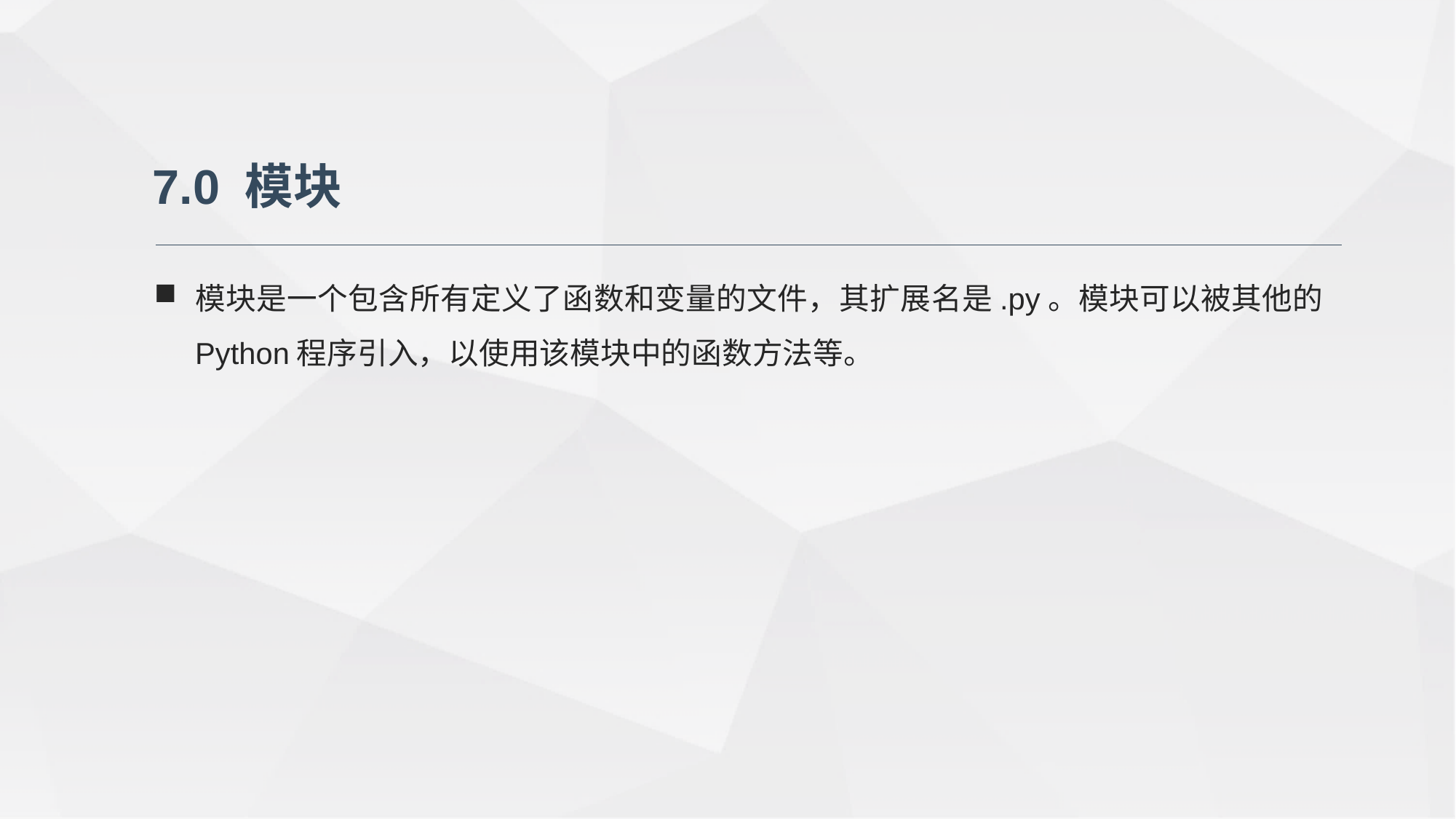

7.0 模块
模块是一个包含所有定义了函数和变量的文件，其扩展名是.py。模块可以被其他的Python程序引入，以使用该模块中的函数方法等。